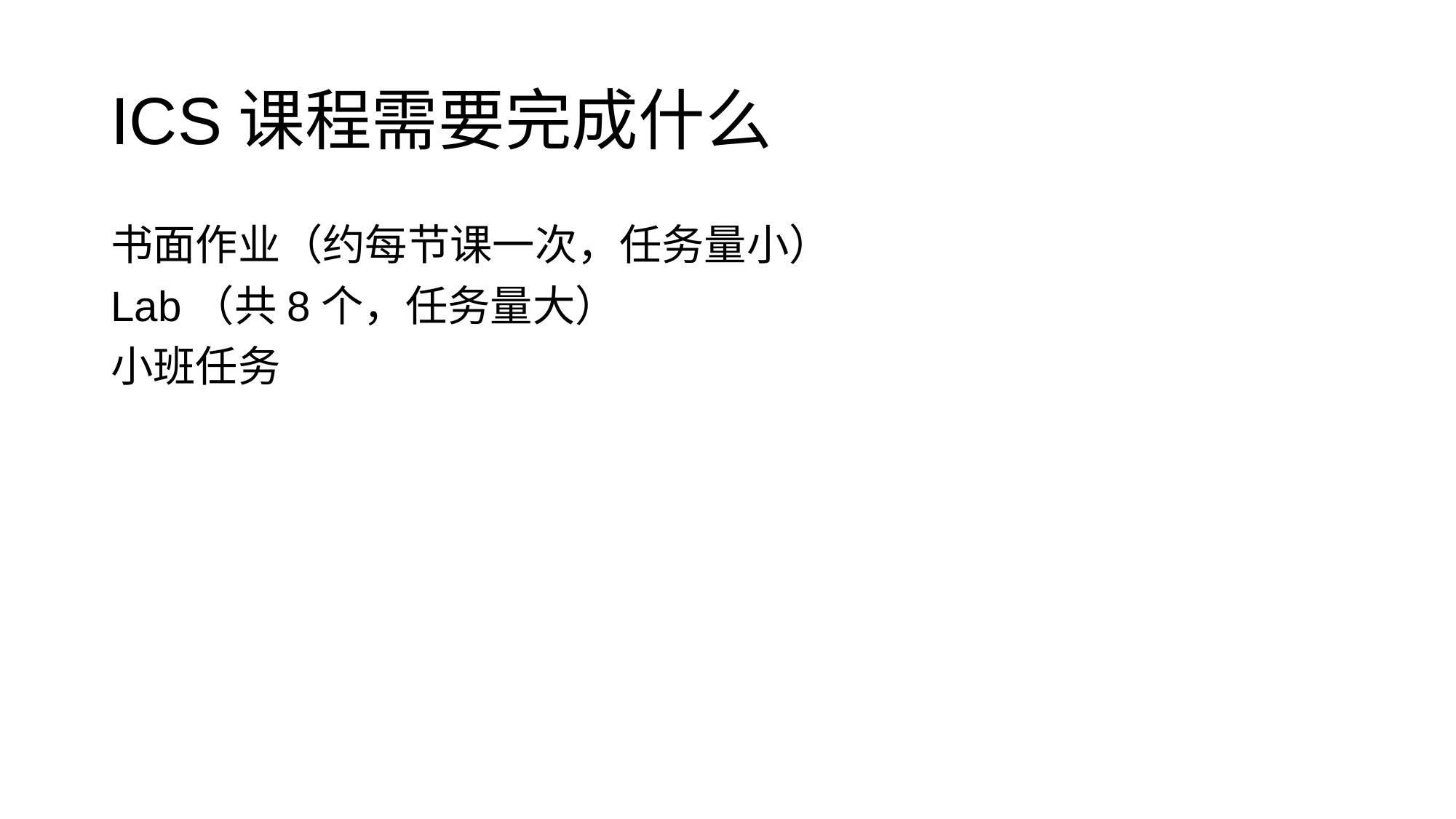

# ICS课程需要完成什么
书面作业（约每节课一次，任务量小）
Lab（共8个，任务量大）
小班任务